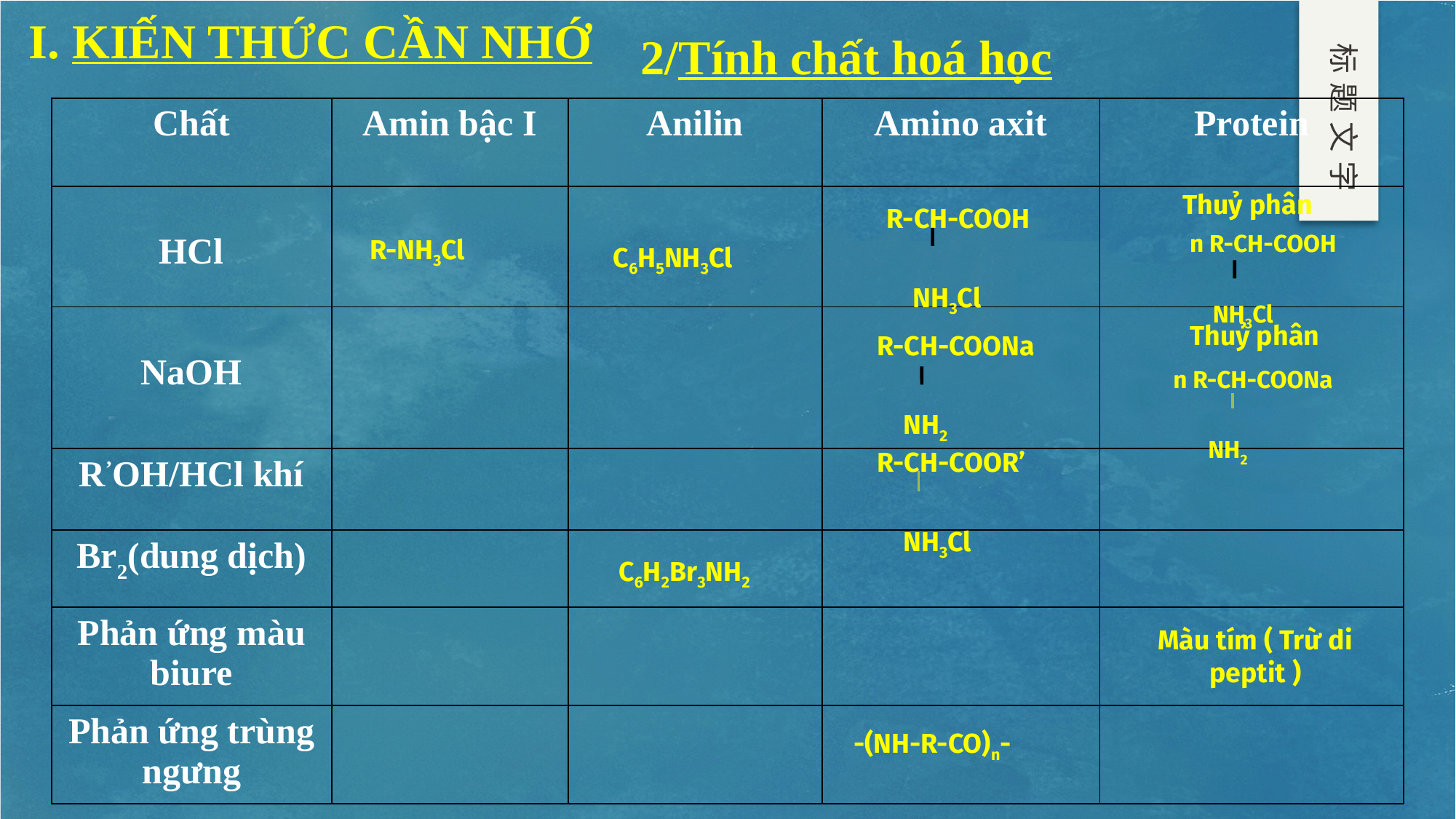

标题文字
I. KIẾN THỨC CẦN NHỚ
2/Tính chất hoá học
| Chất | Amin bậc I | Anilin | Amino axit | Protein |
| --- | --- | --- | --- | --- |
| HCl |  |  |  |  |
| NaOH |  |  |  |  |
| R’OH/HCl khí |  |  |  |  |
| Br2(dung dịch) |  |  |  |  |
| Phản ứng màu biure |  |  |  |  |
| Phản ứng trùng ngưng |  |  |  |  |
Thuỷ phân
R-CH-COOH
    NH3Cl

n R-CH-COOH
    NH3Cl

R-NH3Cl
C6H5NH3Cl
Thuỷ phân
R-CH-COONa
    NH2

 n R-CH-COONa
       NH2
R-CH-COOR’
    NH3Cl
C6H2Br3NH2
Màu tím ( Trừ di peptit )
-(NH-R-CO)n-